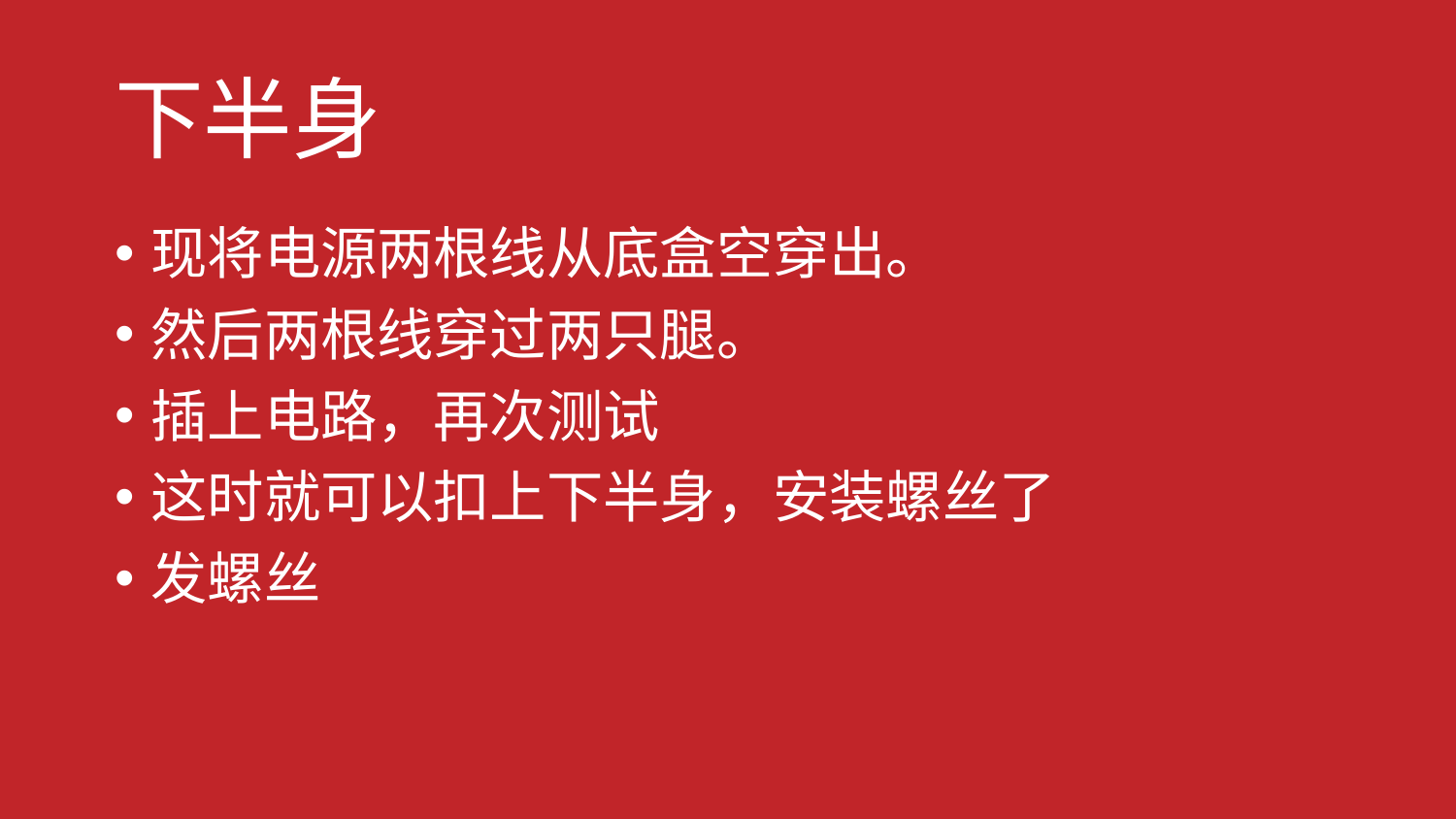

# 下半身
现将电源两根线从底盒空穿出。
然后两根线穿过两只腿。
插上电路，再次测试
这时就可以扣上下半身，安装螺丝了
发螺丝